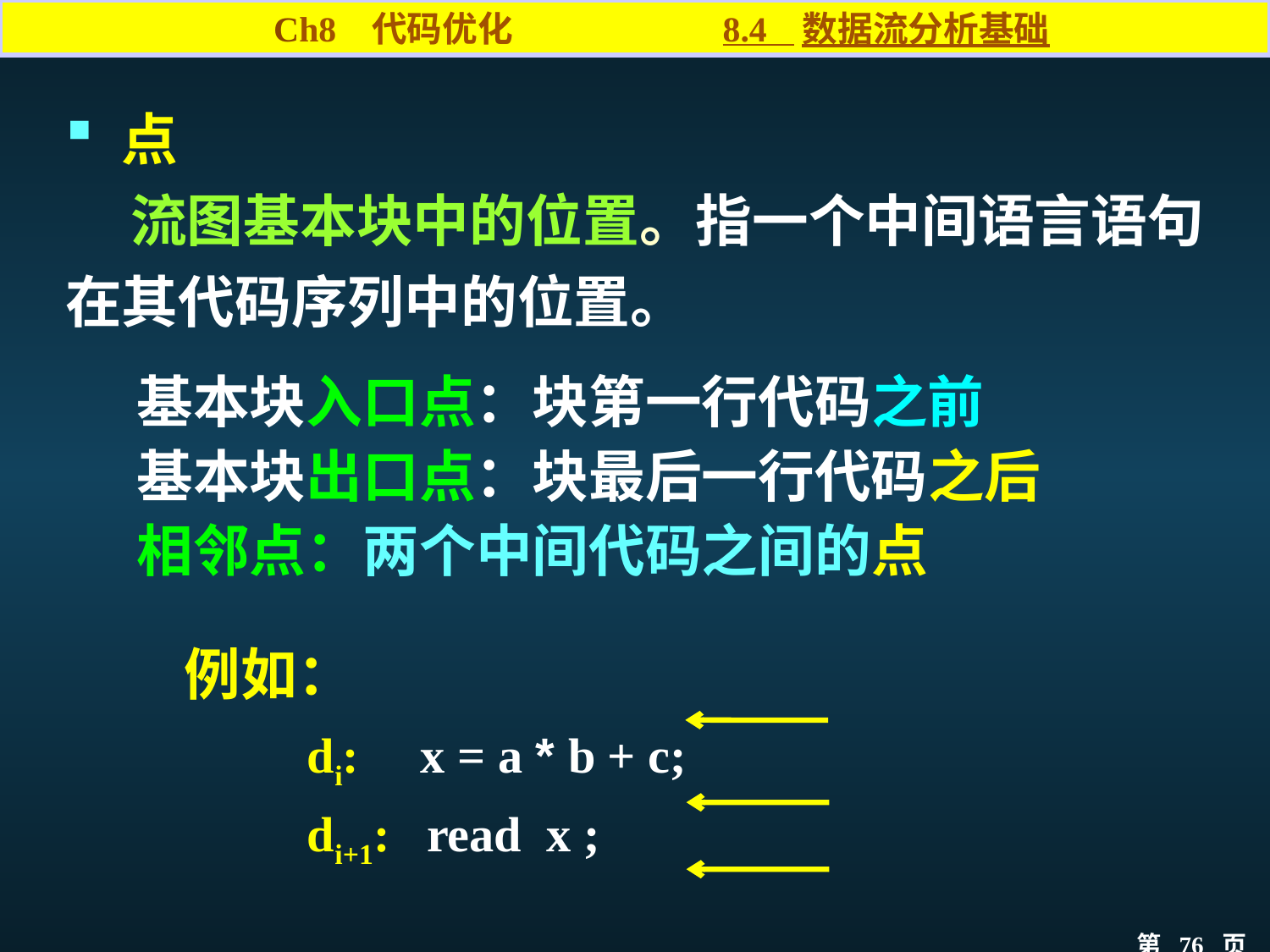

Ch8   代码优化                         8.4   数据流分析基础
 点
    流图基本块中的位置。指一个中间语言语句在其代码序列中的位置。
    基本块入口点：块第一行代码之前
    基本块出口点：块最后一行代码之后
    相邻点：两个中间代码之间的点
例如：
          di:     x = a * b + c;
          di+1:   read  x ;